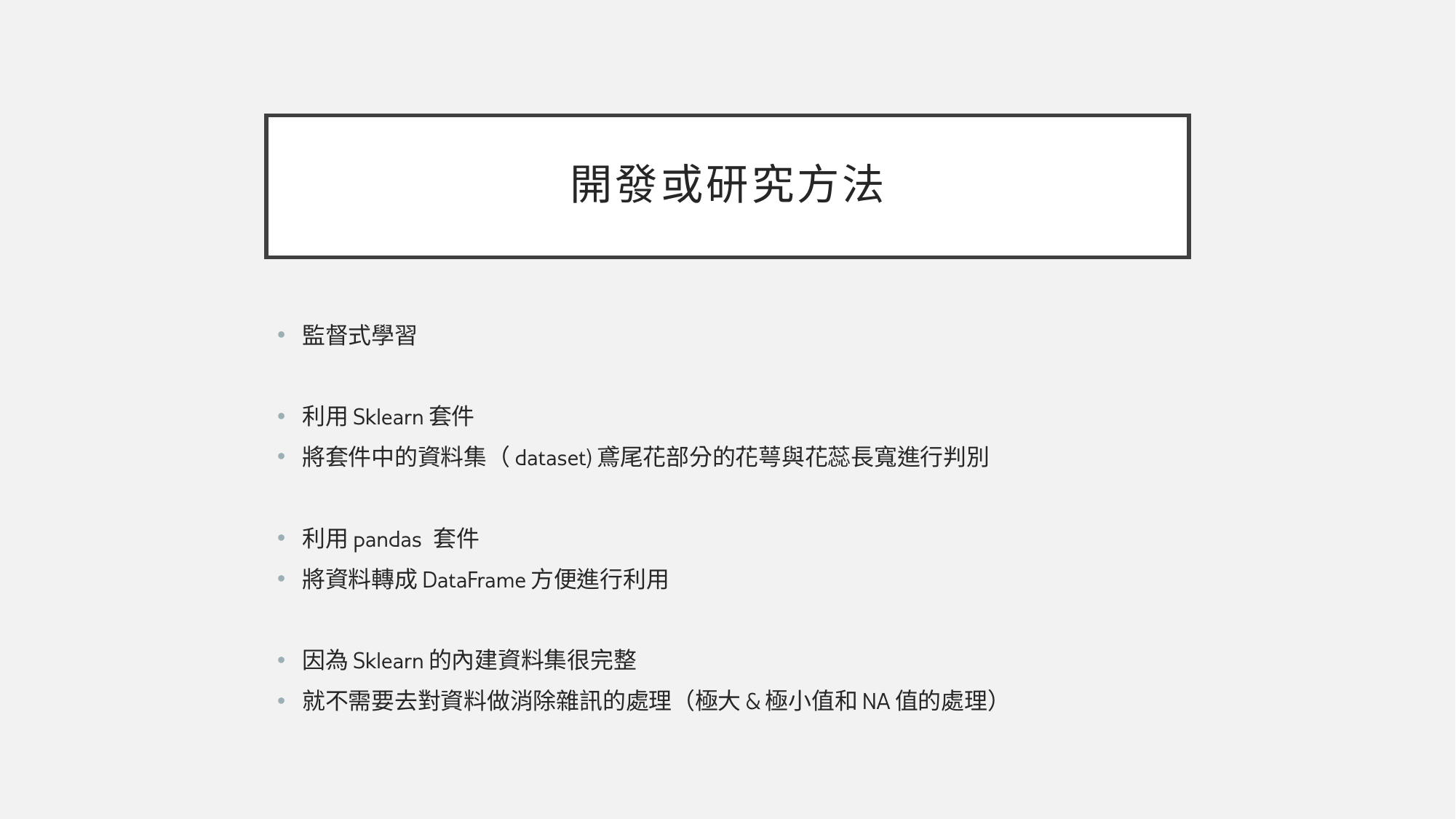

# 開發或研究方法
監督式學習

利用Sklearn套件
將套件中的資料集（dataset)鳶尾花部分的花萼與花蕊長寬進行判別

利用pandas 套件
將資料轉成DataFrame方便進行利用

因為Sklearn的內建資料集很完整
就不需要去對資料做消除雜訊的處理（極大&極小值和NA值的處理）